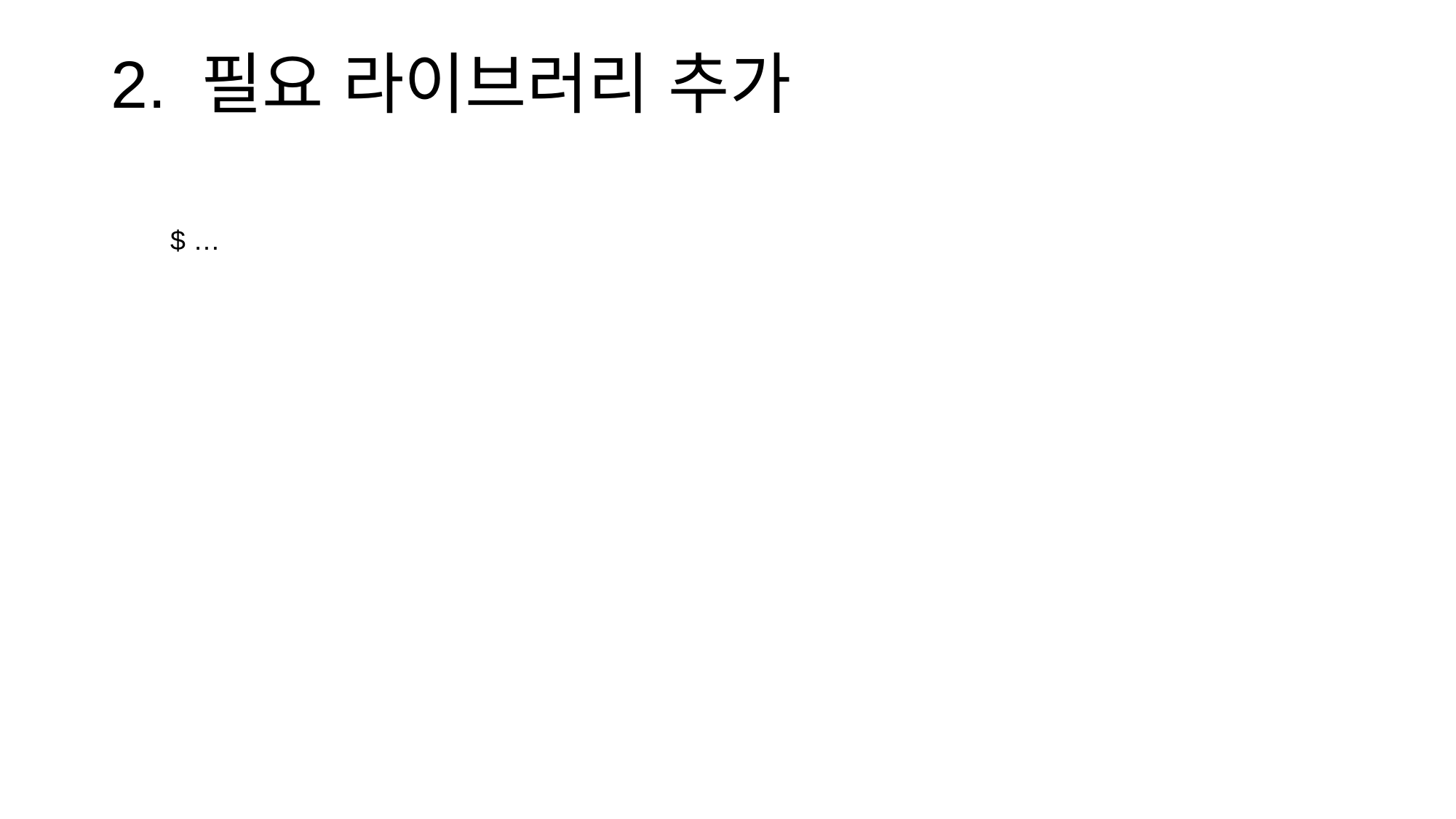

# 2. 필요 라이브러리 추가

$ …